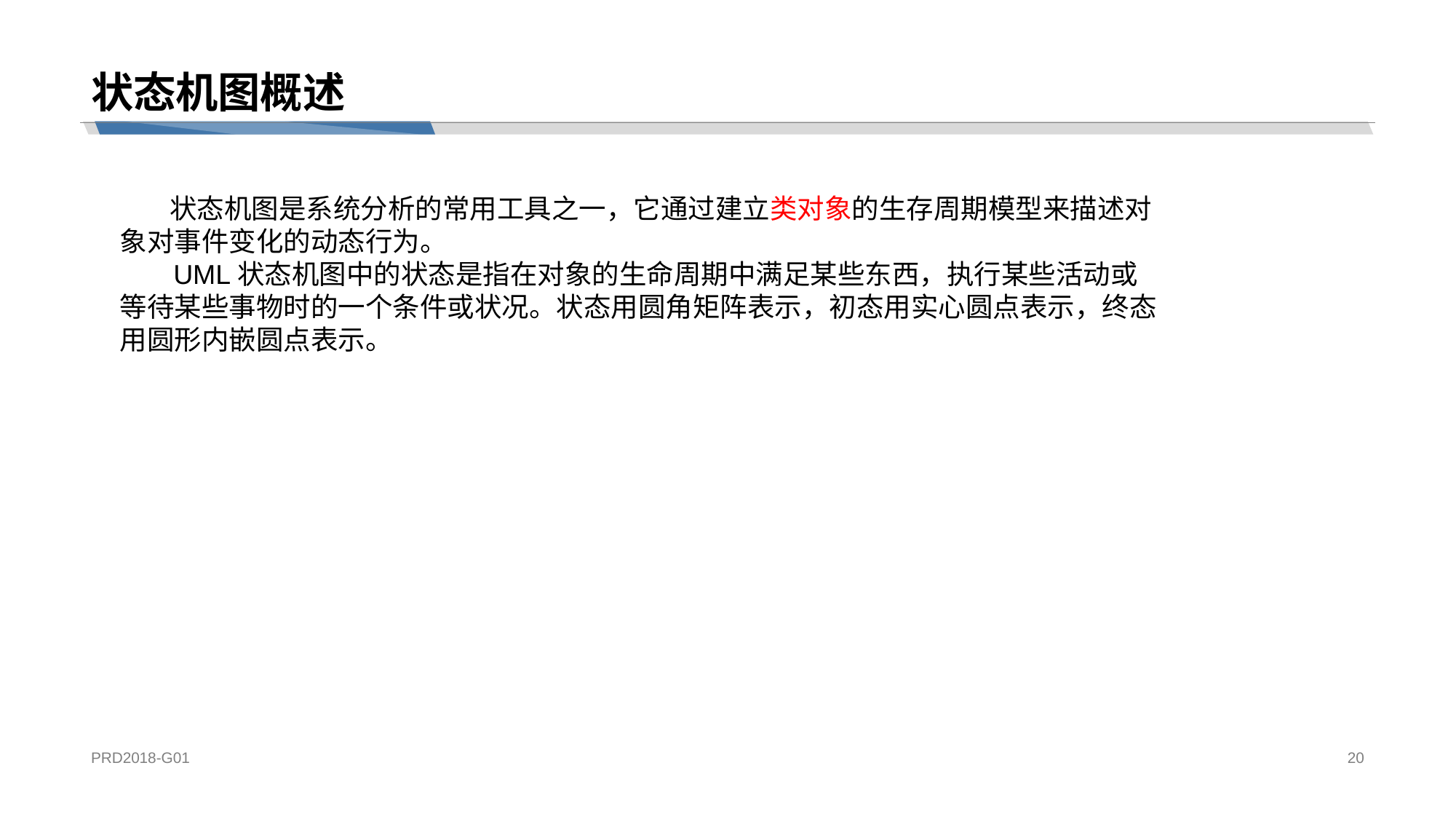

# 状态机图概述
       状态机图是系统分析的常用工具之一，它通过建立类对象的生存周期模型来描述对象对事件变化的动态行为。
       UML状态机图中的状态是指在对象的生命周期中满足某些东西，执行某些活动或等待某些事物时的一个条件或状况。状态用圆角矩阵表示，初态用实心圆点表示，终态用圆形内嵌圆点表示。
PRD2018-G01
20